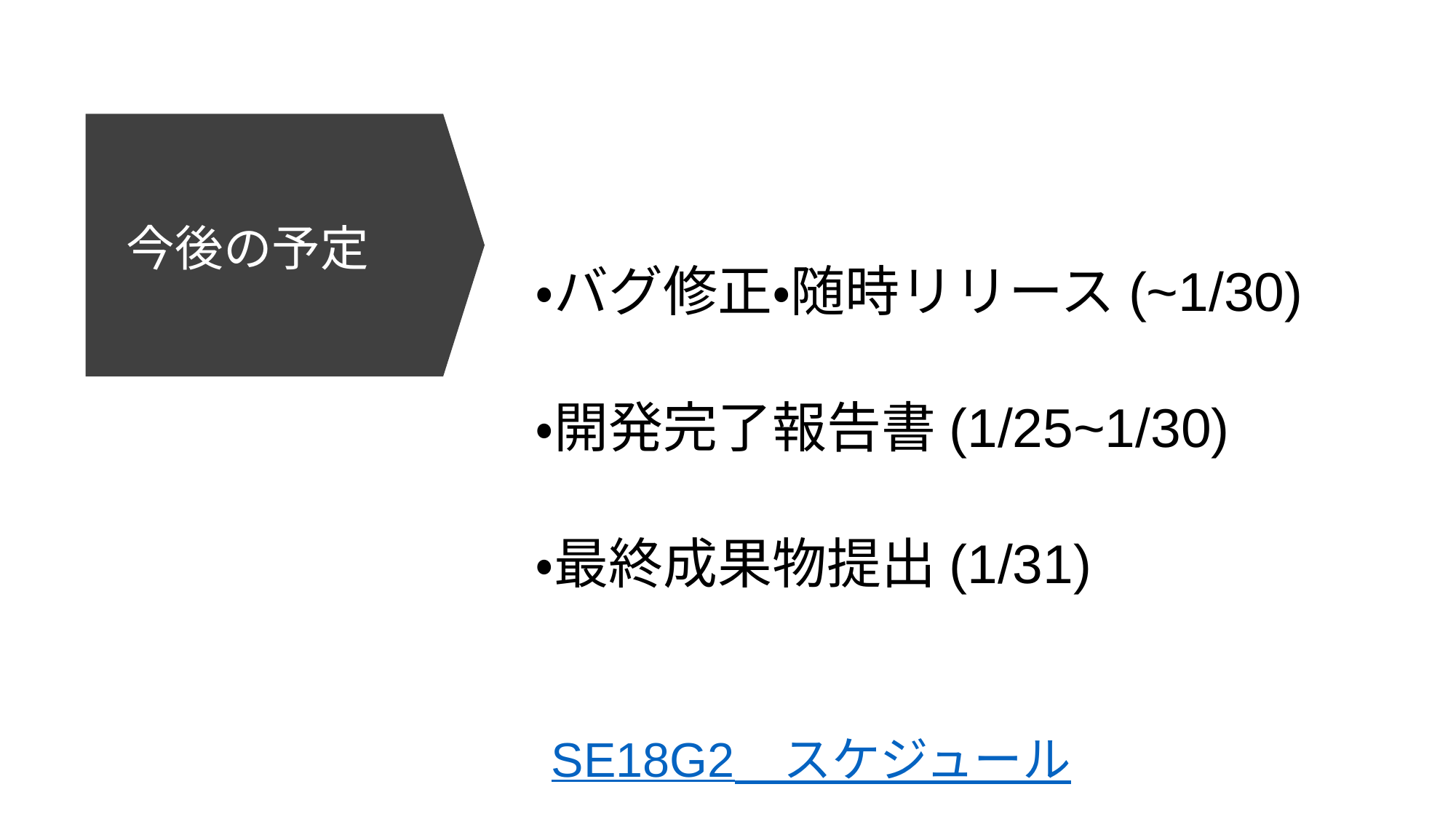

# 今後の予定
・バグ修正・随時リリース(~1/30)

・開発完了報告書(1/25~1/30)

・最終成果物提出(1/31)
SE18G2　スケジュール